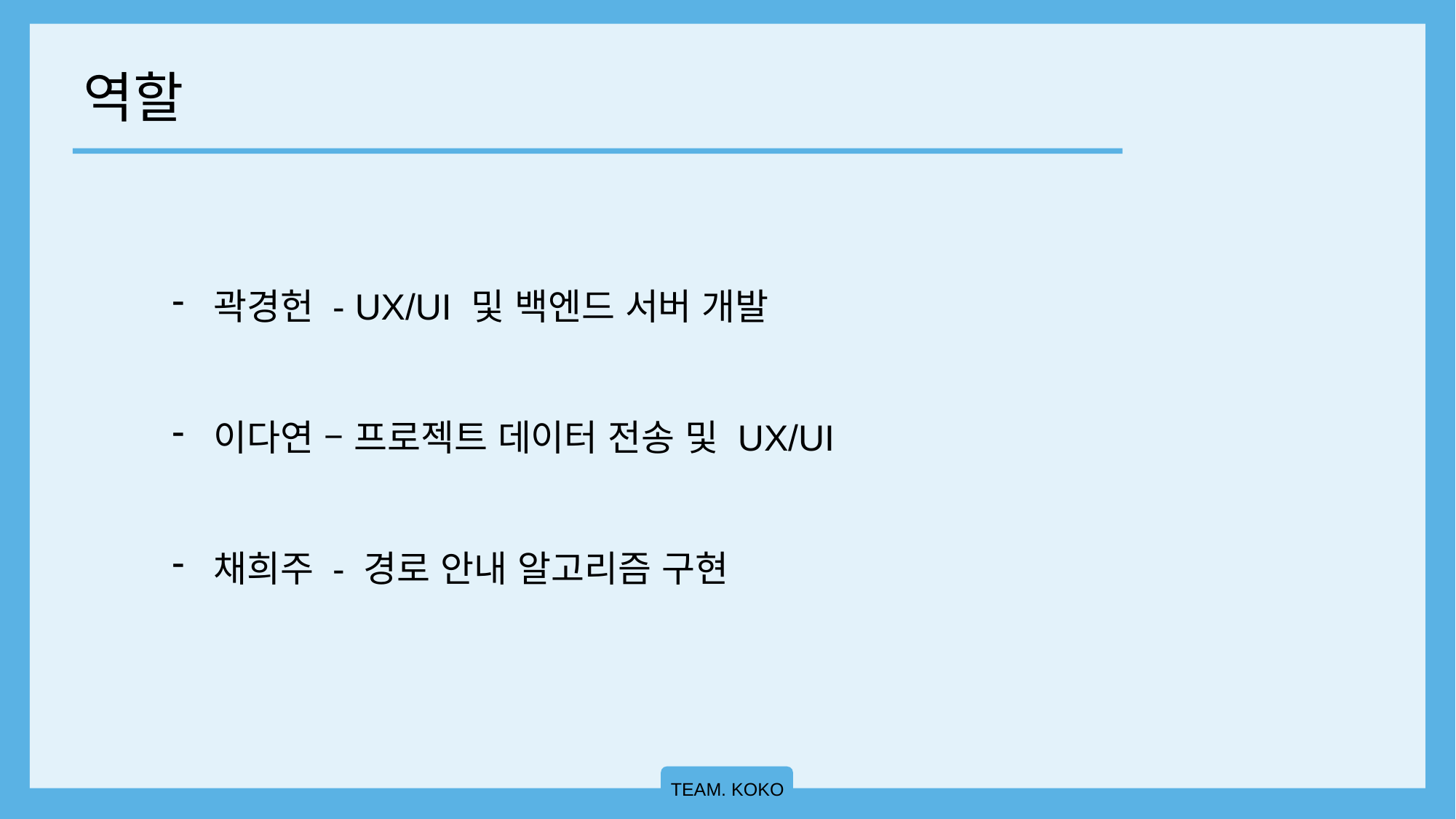

역할

곽경헌 - UX/UI 및 백엔드 서버 개발

이다연 – 프로젝트 데이터 전송 및 UX/UI

채희주 - 경로 안내 알고리즘 구현

TEAM. KOKO